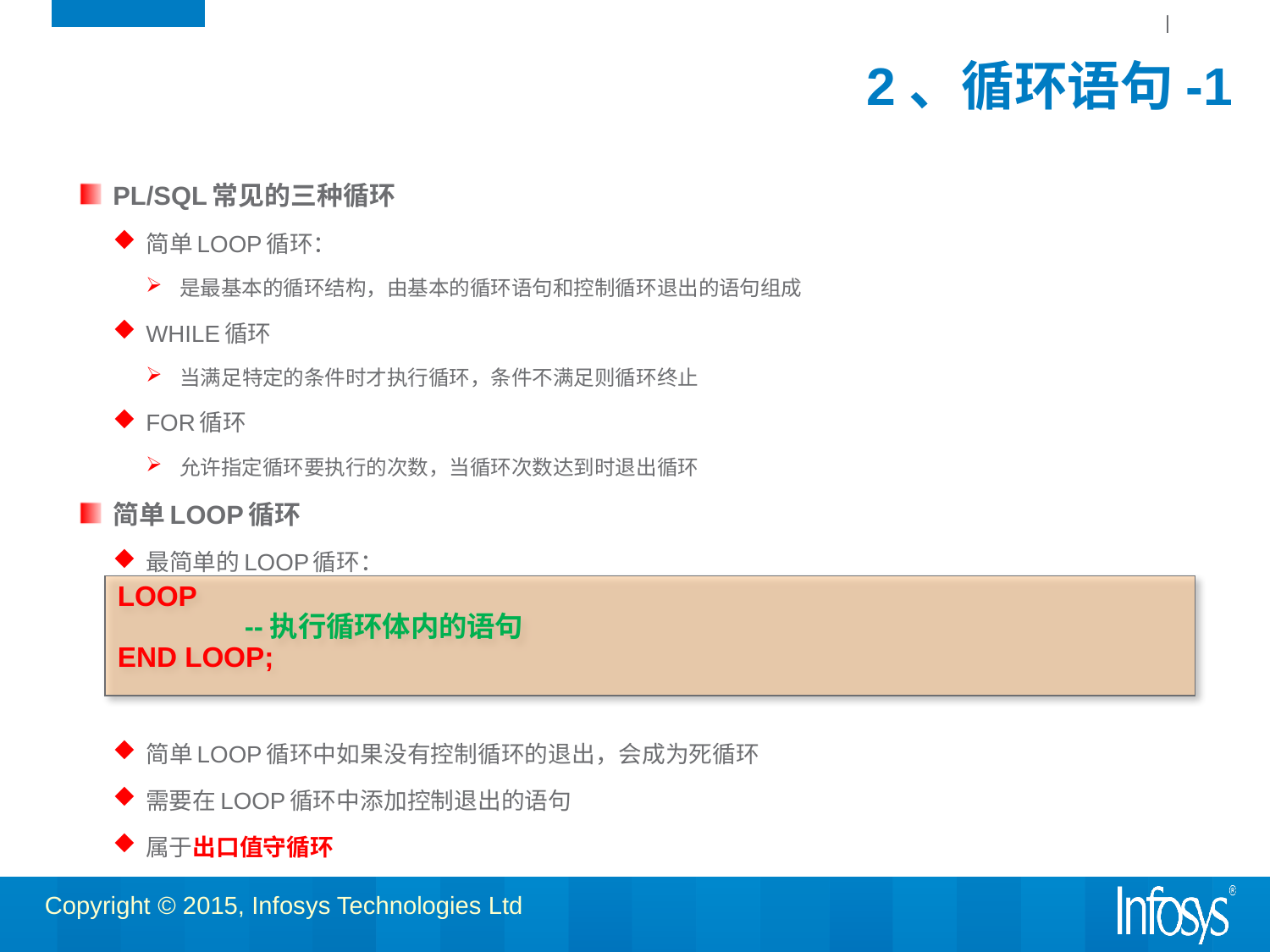

# 2、循环语句-1
PL/SQL常见的三种循环
简单LOOP循环：
是最基本的循环结构，由基本的循环语句和控制循环退出的语句组成
WHILE循环
当满足特定的条件时才执行循环，条件不满足则循环终止
FOR循环
允许指定循环要执行的次数，当循环次数达到时退出循环
简单LOOP循环
最简单的LOOP循环：

简单LOOP循环中如果没有控制循环的退出，会成为死循环
需要在LOOP循环中添加控制退出的语句
属于出口值守循环

LOOP
	--执行循环体内的语句
END LOOP;